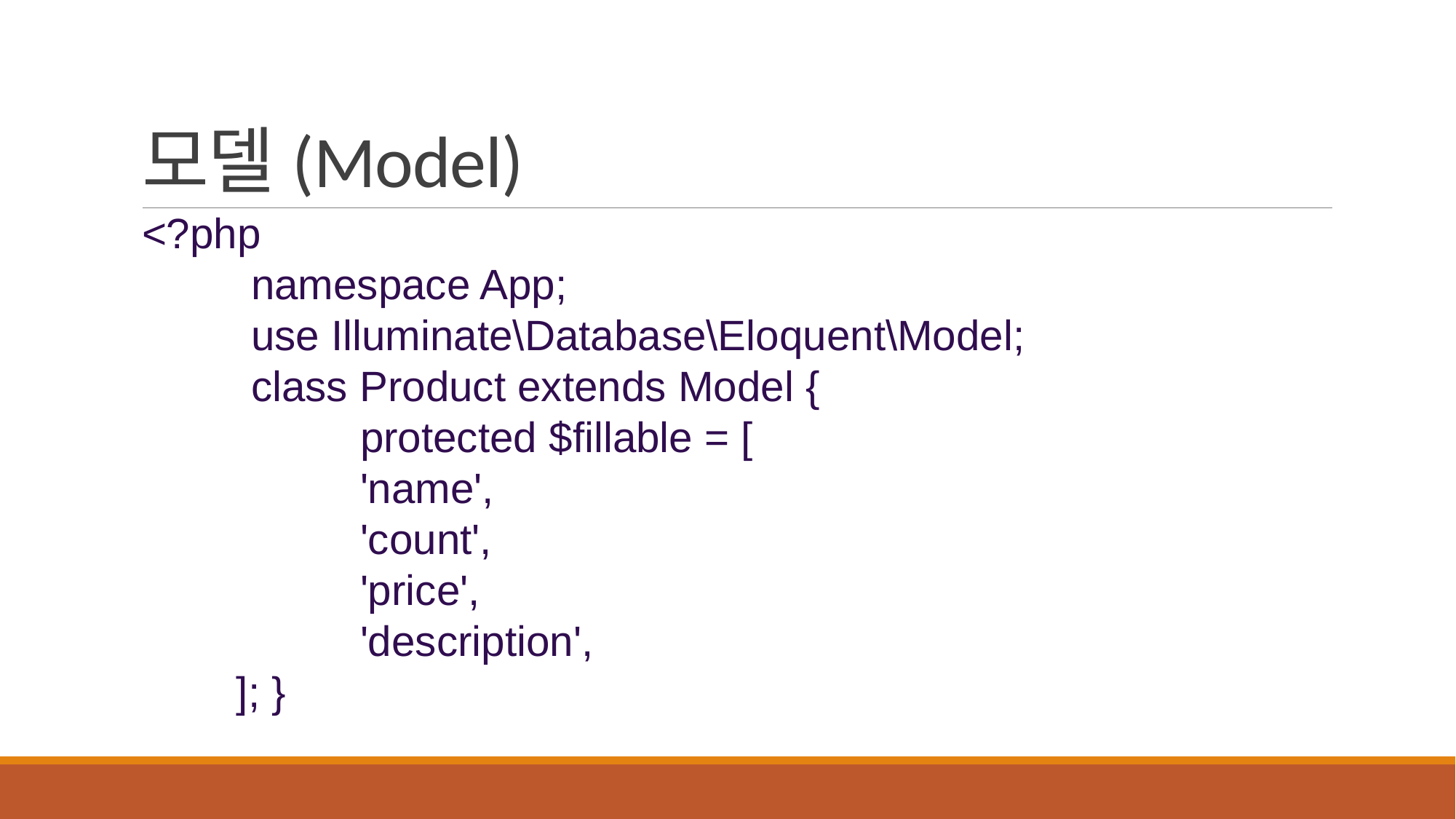

# 모델(Model)
<?php
	namespace App;
	use Illuminate\Database\Eloquent\Model;
	class Product extends Model {
		protected $fillable = [
		'name',
		'count',
		'price',
		'description',
        ]; }